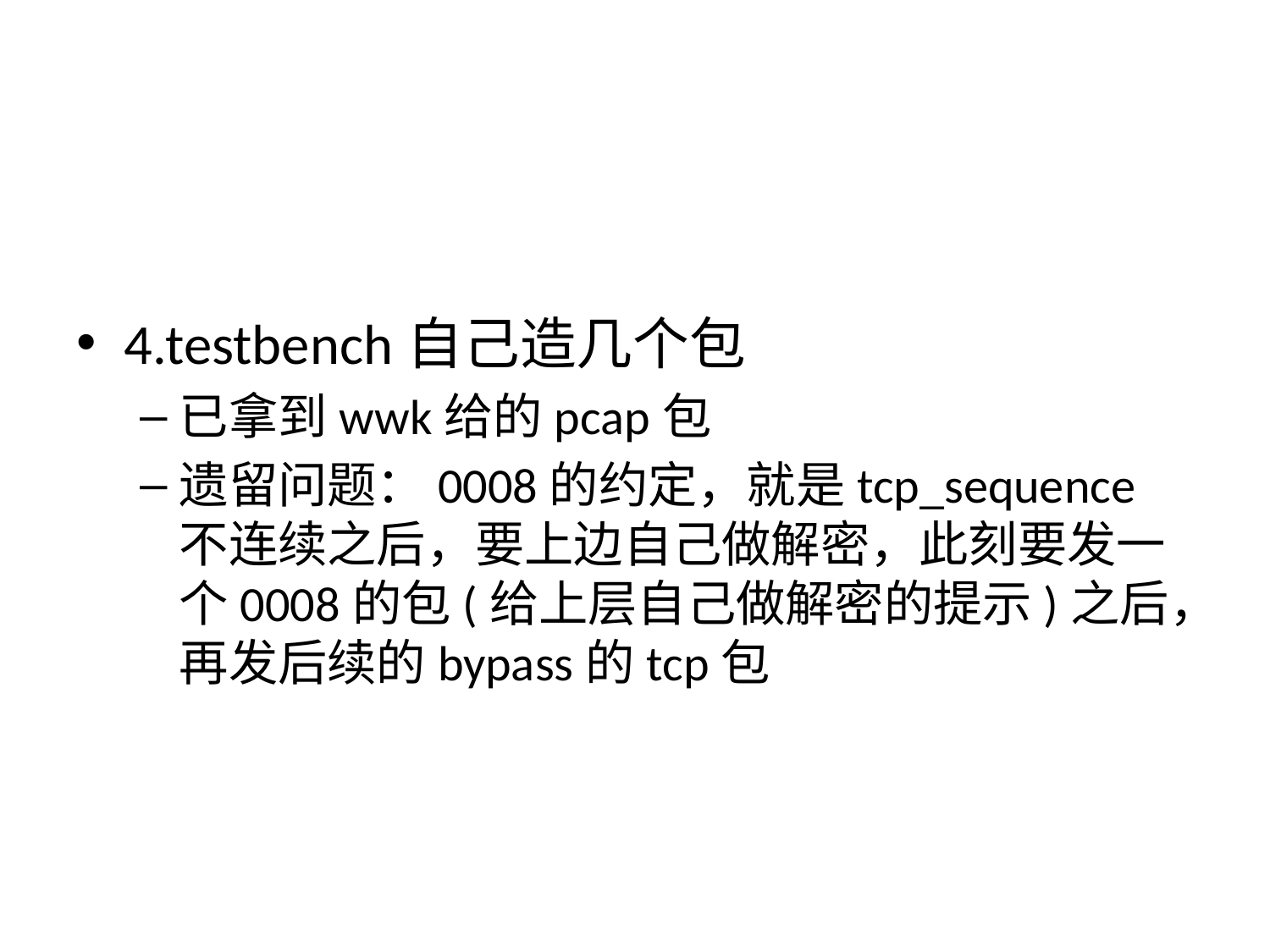

#

4.testbench自己造几个包
已拿到wwk给的pcap包
遗留问题：0008的约定，就是tcp_sequence不连续之后，要上边自己做解密，此刻要发一个0008的包(给上层自己做解密的提示)之后，再发后续的bypass的tcp包